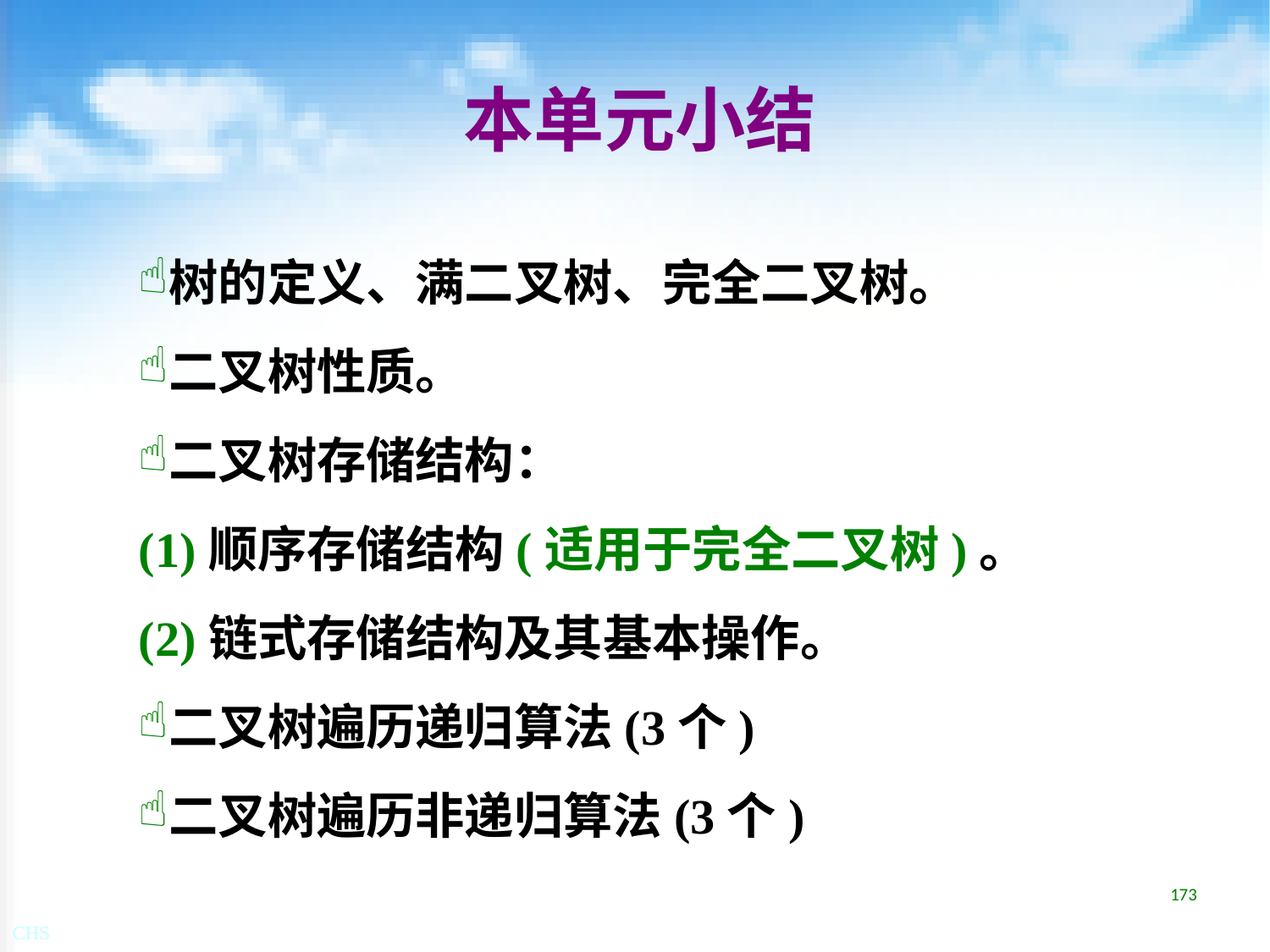

# 本单元小结
树的定义、满二叉树、完全二叉树。
二叉树性质。
二叉树存储结构：
(1)顺序存储结构(适用于完全二叉树)。
(2)链式存储结构及其基本操作。
二叉树遍历递归算法(3个)
二叉树遍历非递归算法(3个)
173